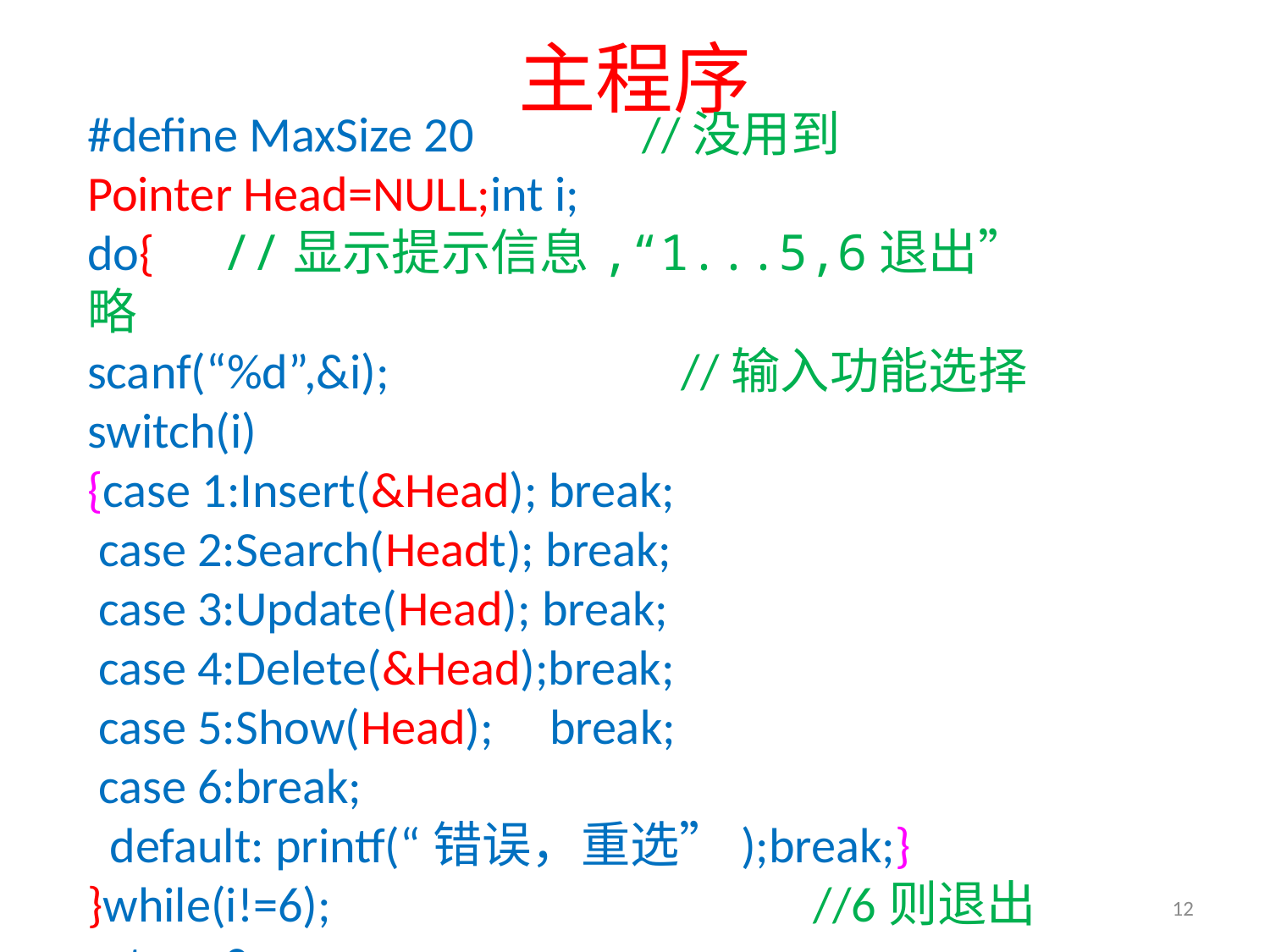

# 主程序
#define MaxSize 20               //没用到
Pointer Head=NULL;int i;
do{      //显示提示信息,“1...5,6退出”略
scanf(“%d”,&i);                          //输入功能选择
switch(i)
{case 1:Insert(&Head); break;
 case 2:Search(Headt); break;
 case 3:Update(Head); break;
 case 4:Delete(&Head);break;
 case 5:Show(Head);     break;
 case 6:break;
  default: printf(“错误，重选”);break;}
}while(i!=6);                                           //6则退出
return 0;
12